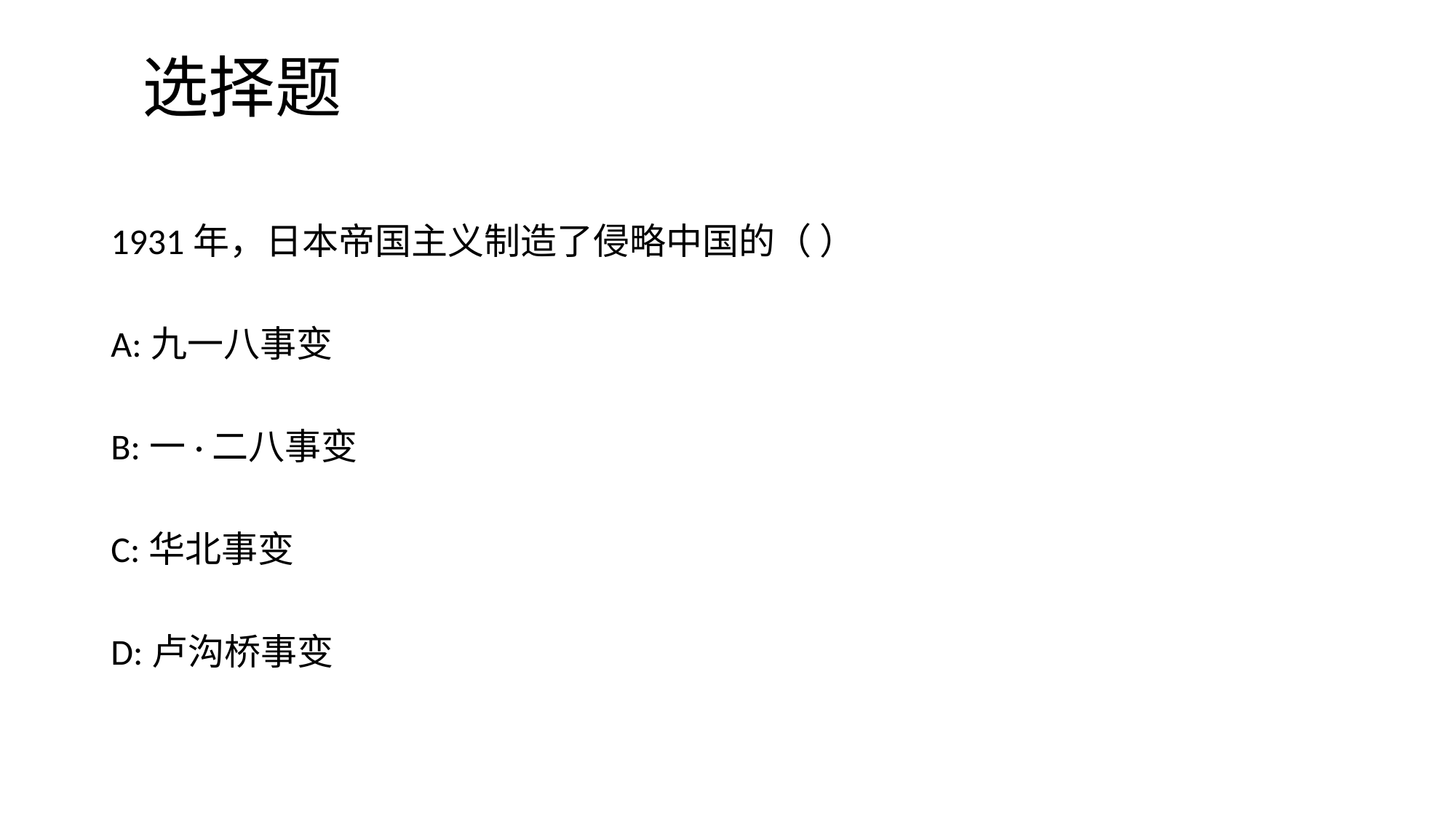

# 选择题
1931年，日本帝国主义制造了侵略中国的（ ）
A:九一八事变
B:一·二八事变
C:华北事变
D:卢沟桥事变